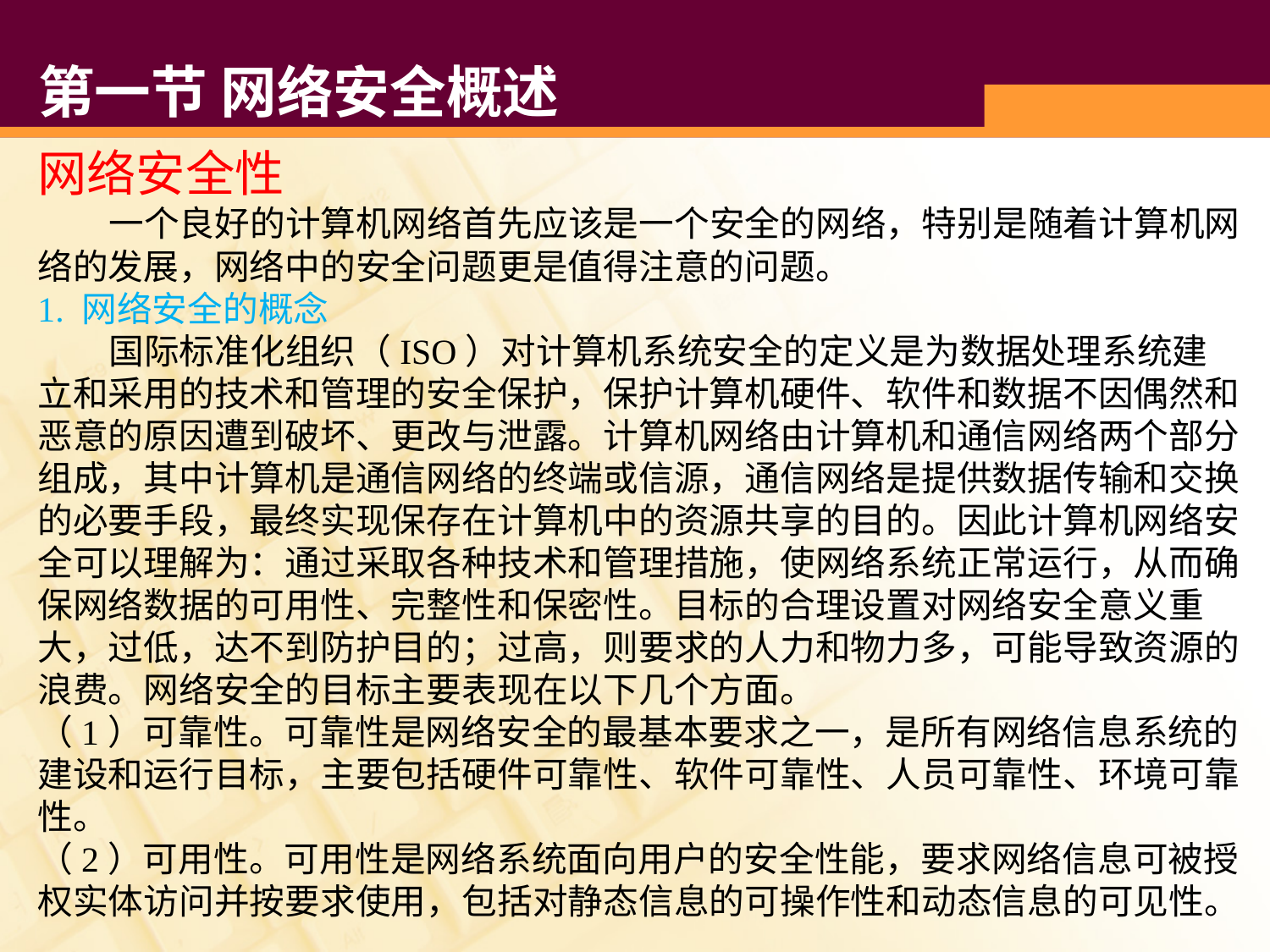

# 第一节 网络安全概述
网络安全性
        一个良好的计算机网络首先应该是一个安全的网络，特别是随着计算机网络的发展，网络中的安全问题更是值得注意的问题。
1. 网络安全的概念
        国际标准化组织（ISO）对计算机系统安全的定义是为数据处理系统建立和采用的技术和管理的安全保护，保护计算机硬件、软件和数据不因偶然和恶意的原因遭到破坏、更改与泄露。计算机网络由计算机和通信网络两个部分组成，其中计算机是通信网络的终端或信源，通信网络是提供数据传输和交换的必要手段，最终实现保存在计算机中的资源共享的目的。因此计算机网络安全可以理解为：通过采取各种技术和管理措施，使网络系统正常运行，从而确保网络数据的可用性、完整性和保密性。目标的合理设置对网络安全意义重大，过低，达不到防护目的；过高，则要求的人力和物力多，可能导致资源的浪费。网络安全的目标主要表现在以下几个方面。
（1）可靠性。可靠性是网络安全的最基本要求之一，是所有网络信息系统的建设和运行目标，主要包括硬件可靠性、软件可靠性、人员可靠性、环境可靠性。
（2）可用性。可用性是网络系统面向用户的安全性能，要求网络信息可被授权实体访问并按要求使用，包括对静态信息的可操作性和动态信息的可见性。